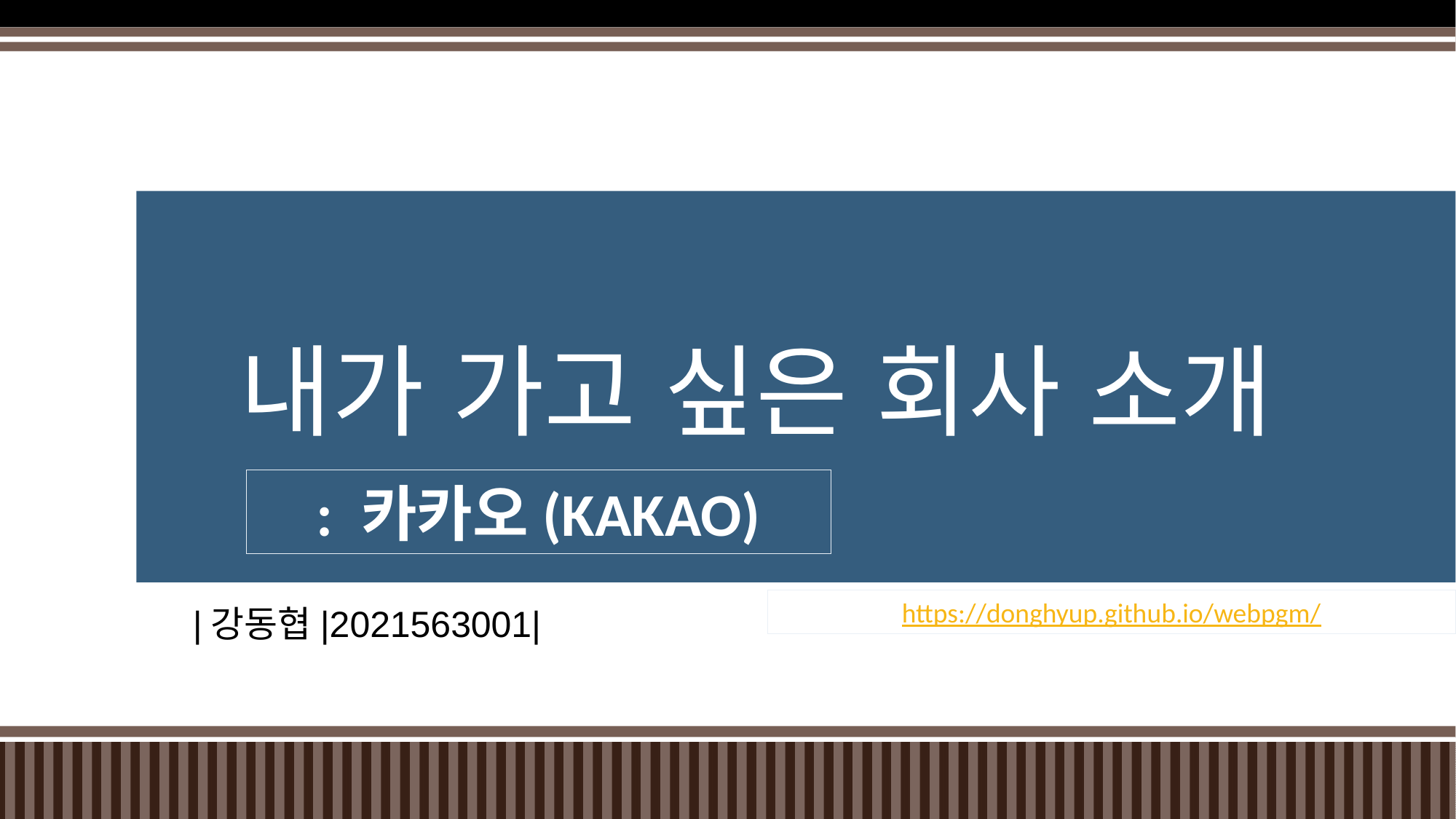

# 내가 가고 싶은 회사 소개
: 카카오(KAKAO)
https://donghyup.github.io/webpgm/
|강동협|2021563001|